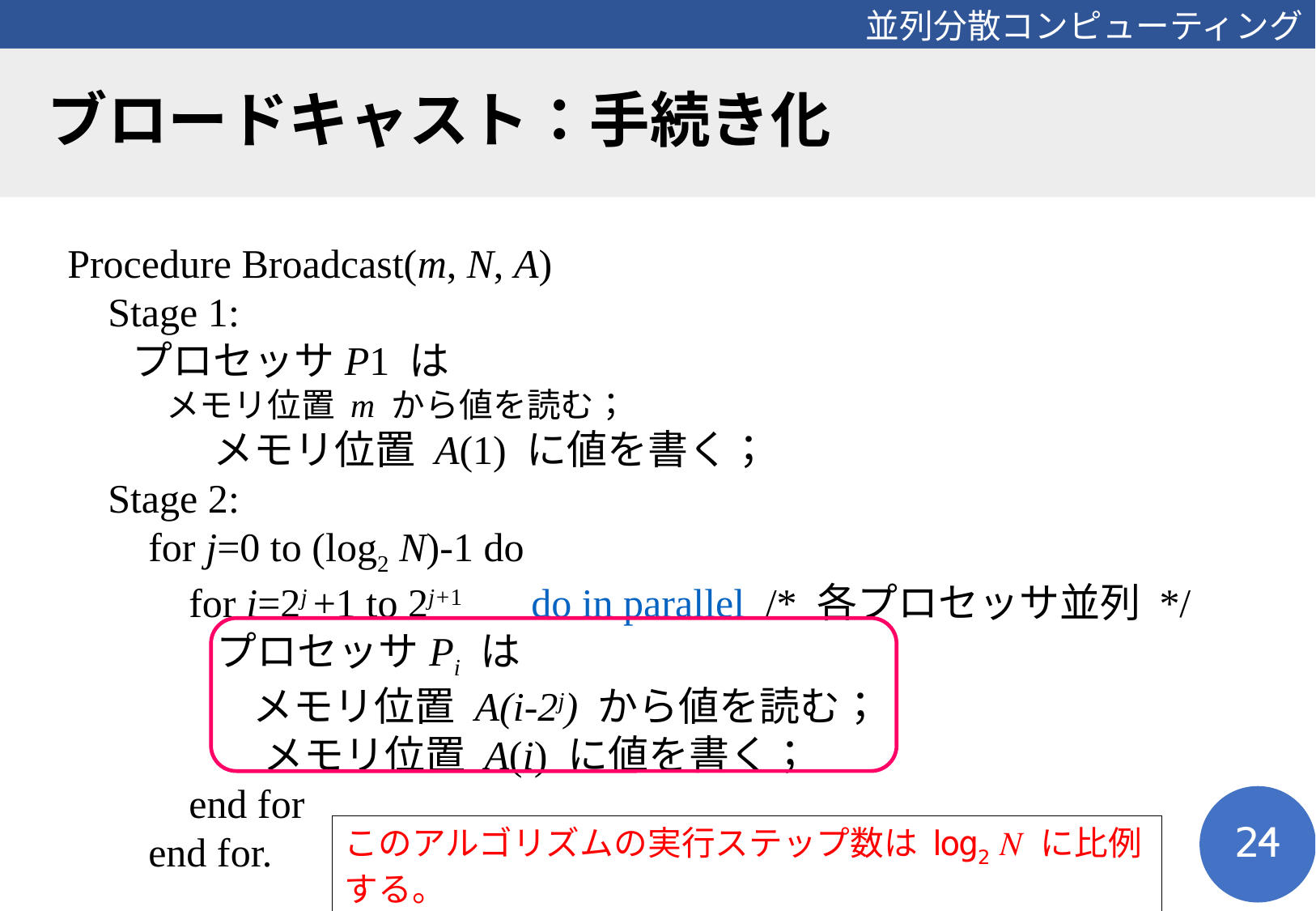

# ブロードキャスト：手続き化
Procedure Broadcast(m, N, A)
    Stage 1:
　プロセッサP1 は
メモリ位置 m から値を読む；
		メモリ位置 A(1) に値を書く；
    Stage 2:
        for j=0 to (log2 N)-1 do
            for i=2j +1 to 2j+1　 do in parallel  /* 各プロセッサ並列 */
　            プロセッサPi は
　                メモリ位置 A(i-2j) から値を読む；
                　メモリ位置 A(i) に値を書く；
            end for
        end for.

このアルゴリズムの実行ステップ数は log2 N に比例する。
 したがって実行時間 T=O(log N).
24